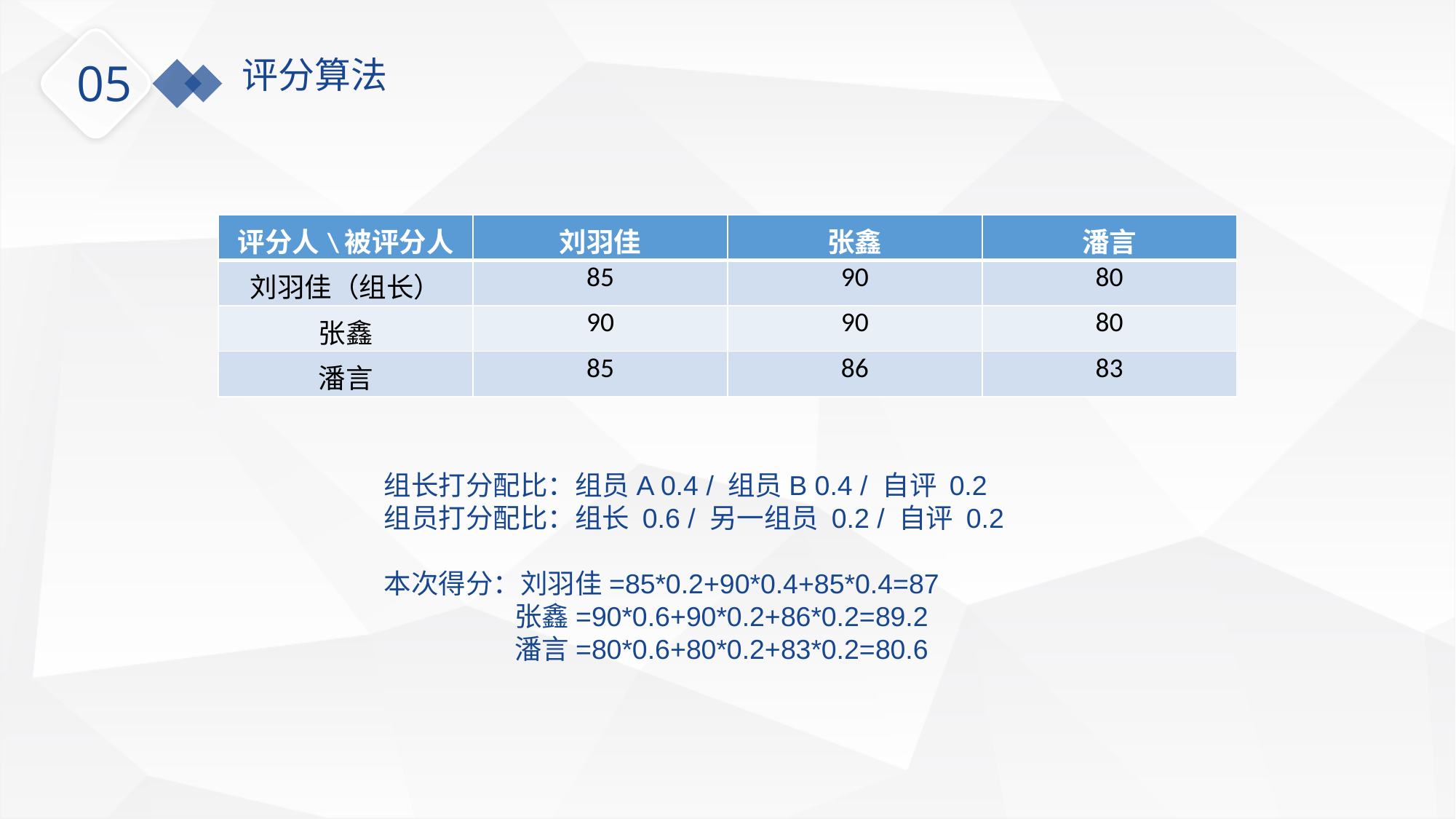

评分算法

05

| 评分人\被评分人 | 刘羽佳 | 张鑫 | 潘言 |
| --- | --- | --- | --- |
| 刘羽佳（组长） | 85 | 90 | 80 |
| 张鑫 | 90 | 90 | 80 |
| 潘言 | 85 | 86 | 83 |
组长打分配比：组员A 0.4 / 组员B 0.4 / 自评 0.2
组员打分配比：组长 0.6 / 另一组员 0.2 / 自评 0.2

本次得分：刘羽佳=85*0.2+90*0.4+85*0.4=87
                    张鑫=90*0.6+90*0.2+86*0.2=89.2
                    潘言=80*0.6+80*0.2+83*0.2=80.6